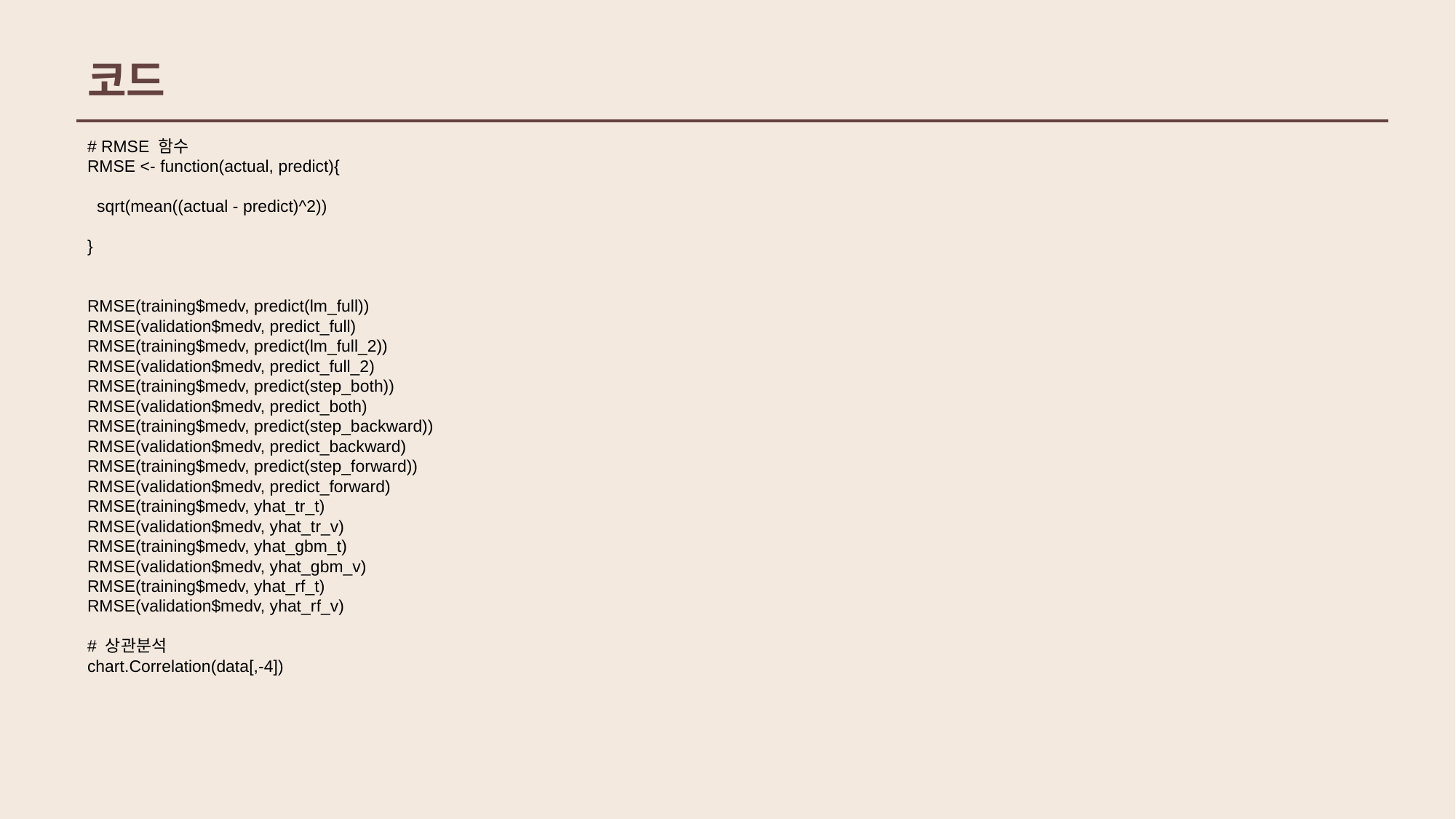

코드
# RMSE 함수
RMSE <- function(actual, predict){

  sqrt(mean((actual - predict)^2))

}

RMSE(training$medv, predict(lm_full))
RMSE(validation$medv, predict_full)
RMSE(training$medv, predict(lm_full_2))
RMSE(validation$medv, predict_full_2)
RMSE(training$medv, predict(step_both))
RMSE(validation$medv, predict_both)
RMSE(training$medv, predict(step_backward))
RMSE(validation$medv, predict_backward)
RMSE(training$medv, predict(step_forward))
RMSE(validation$medv, predict_forward)
RMSE(training$medv, yhat_tr_t)
RMSE(validation$medv, yhat_tr_v)
RMSE(training$medv, yhat_gbm_t)
RMSE(validation$medv, yhat_gbm_v)
RMSE(training$medv, yhat_rf_t)
RMSE(validation$medv, yhat_rf_v)

# 상관분석
chart.Correlation(data[,-4])